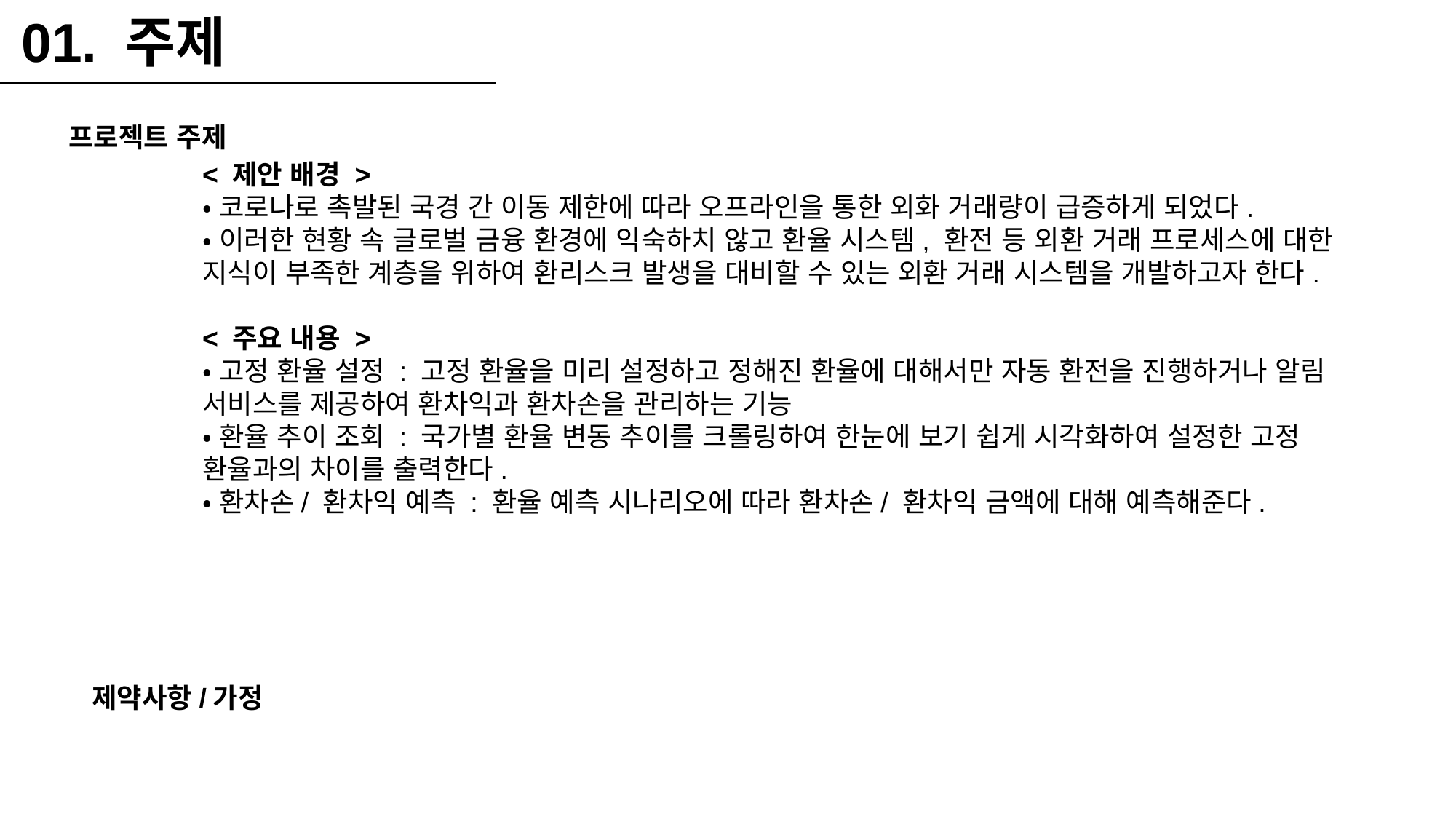

01. 주제

프로젝트 주제
< 제안 배경 >
・ 코로나로 촉발된 국경 간 이동 제한에 따라 오프라인을 통한 외화 거래량이 급증하게 되었다.
・ 이러한 현황 속 글로벌 금융 환경에 익숙하치 않고 환율 시스템, 환전 등 외환 거래 프로세스에 대한 지식이 부족한 계층을 위하여 환리스크 발생을 대비할 수 있는 외환 거래 시스템을 개발하고자 한다.

< 주요 내용 >
・ 고정 환율 설정 : 고정 환율을 미리 설정하고 정해진 환율에 대해서만 자동 환전을 진행하거나 알림 서비스를 제공하여 환차익과 환차손을 관리하는 기능
・ 환율 추이 조회 : 국가별 환율 변동 추이를 크롤링하여 한눈에 보기 쉽게 시각화하여 설정한 고정 환율과의 차이를 출력한다.
・ 환차손/ 환차익 예측 : 환율 예측 시나리오에 따라 환차손/ 환차익 금액에 대해 예측해준다.

제약사항/가정